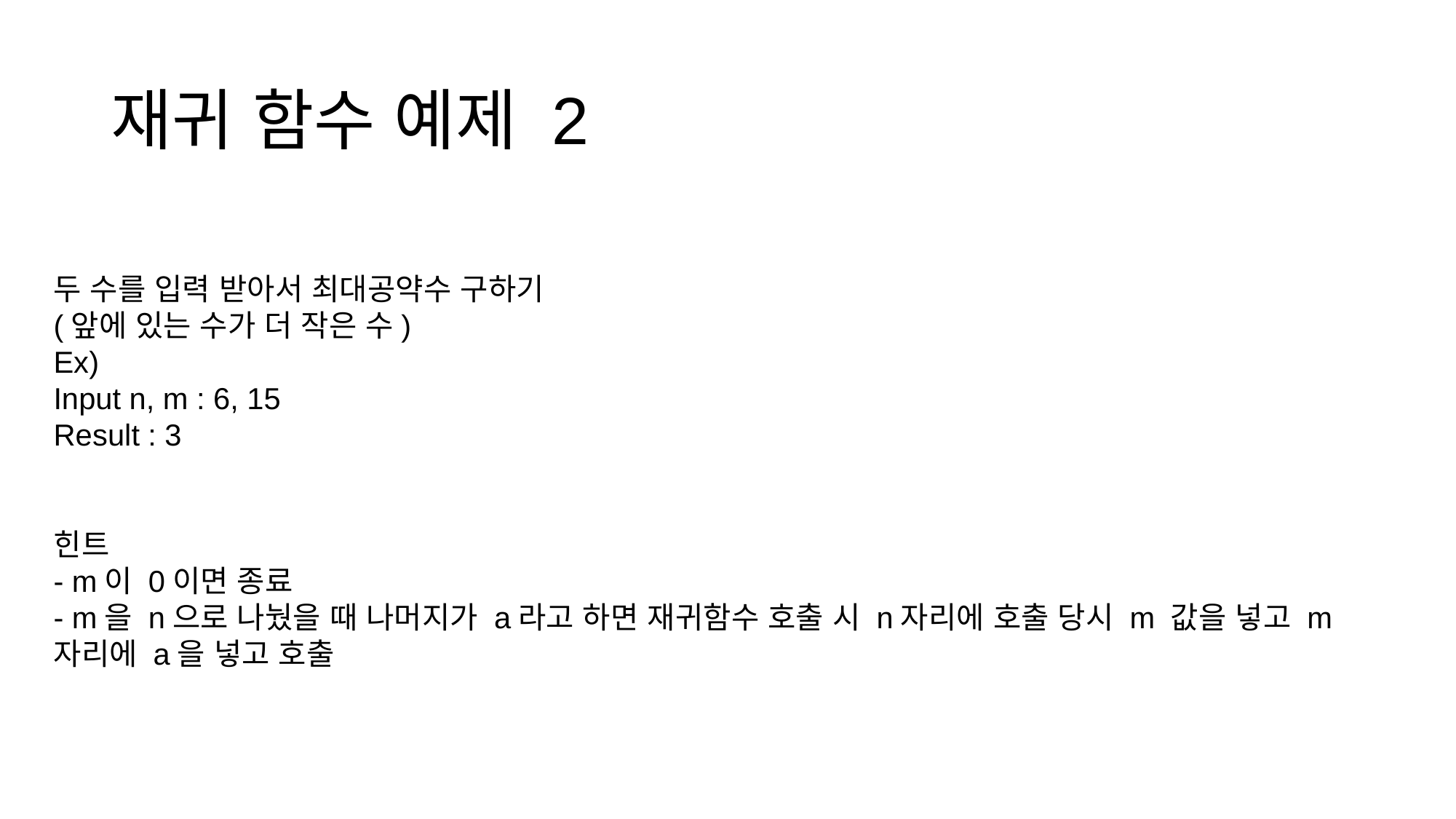

# 재귀 함수 예제 2
두 수를 입력 받아서 최대공약수 구하기
(앞에 있는 수가 더 작은 수)
Ex)
Input n, m : 6, 15
Result : 3

힌트
- m이 0이면 종료
- m을 n으로 나눴을 때 나머지가 a라고 하면 재귀함수 호출 시 n자리에 호출 당시 m 값을 넣고 m 자리에 a을 넣고 호출